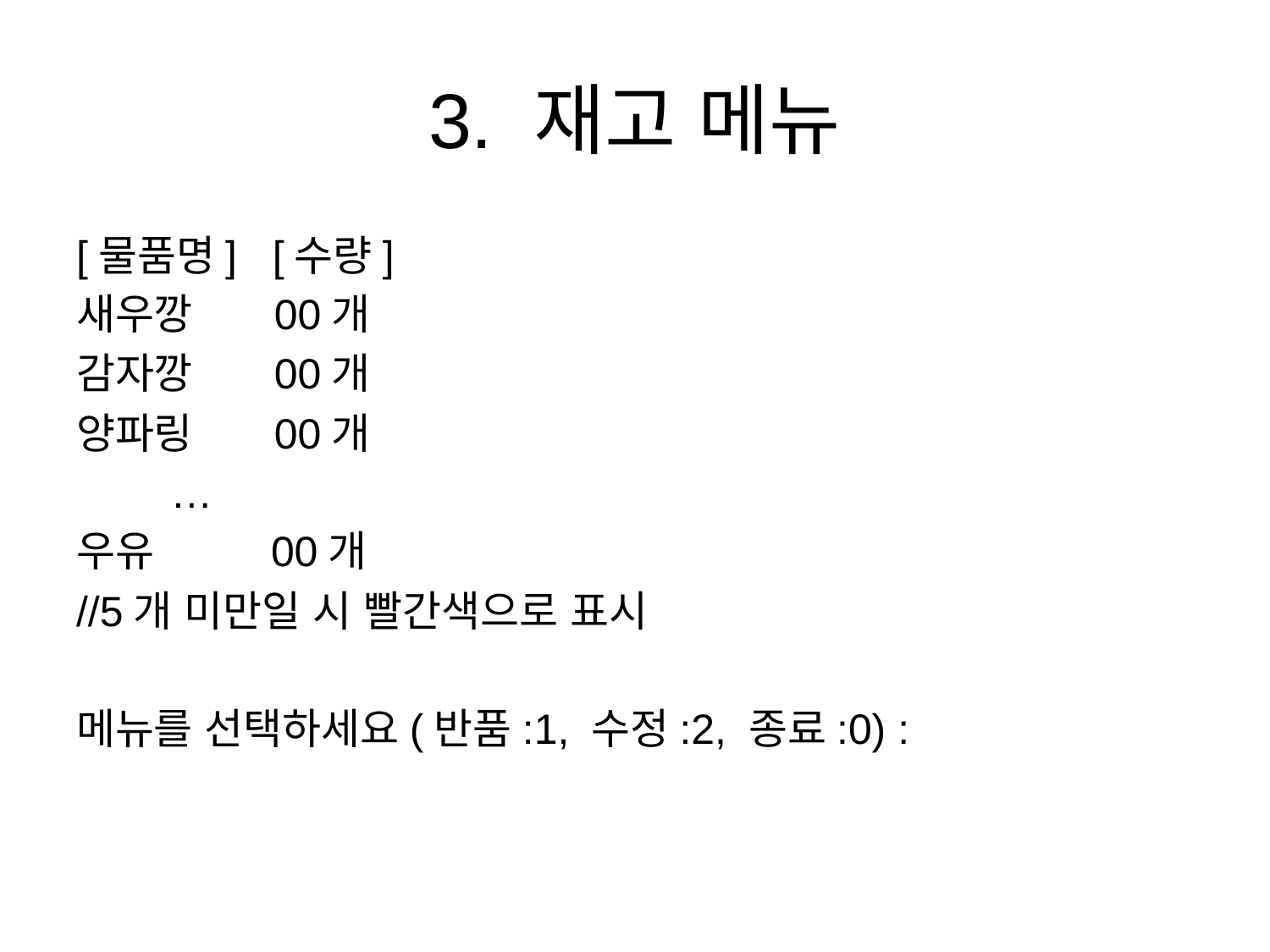

# 3. 재고 메뉴
[물품명]   [수량]
새우깡      00개
감자깡      00개
양파링      00개
        …
우유         00개
//5개 미만일 시 빨간색으로 표시

메뉴를 선택하세요(반품:1, 수정:2, 종료:0) :